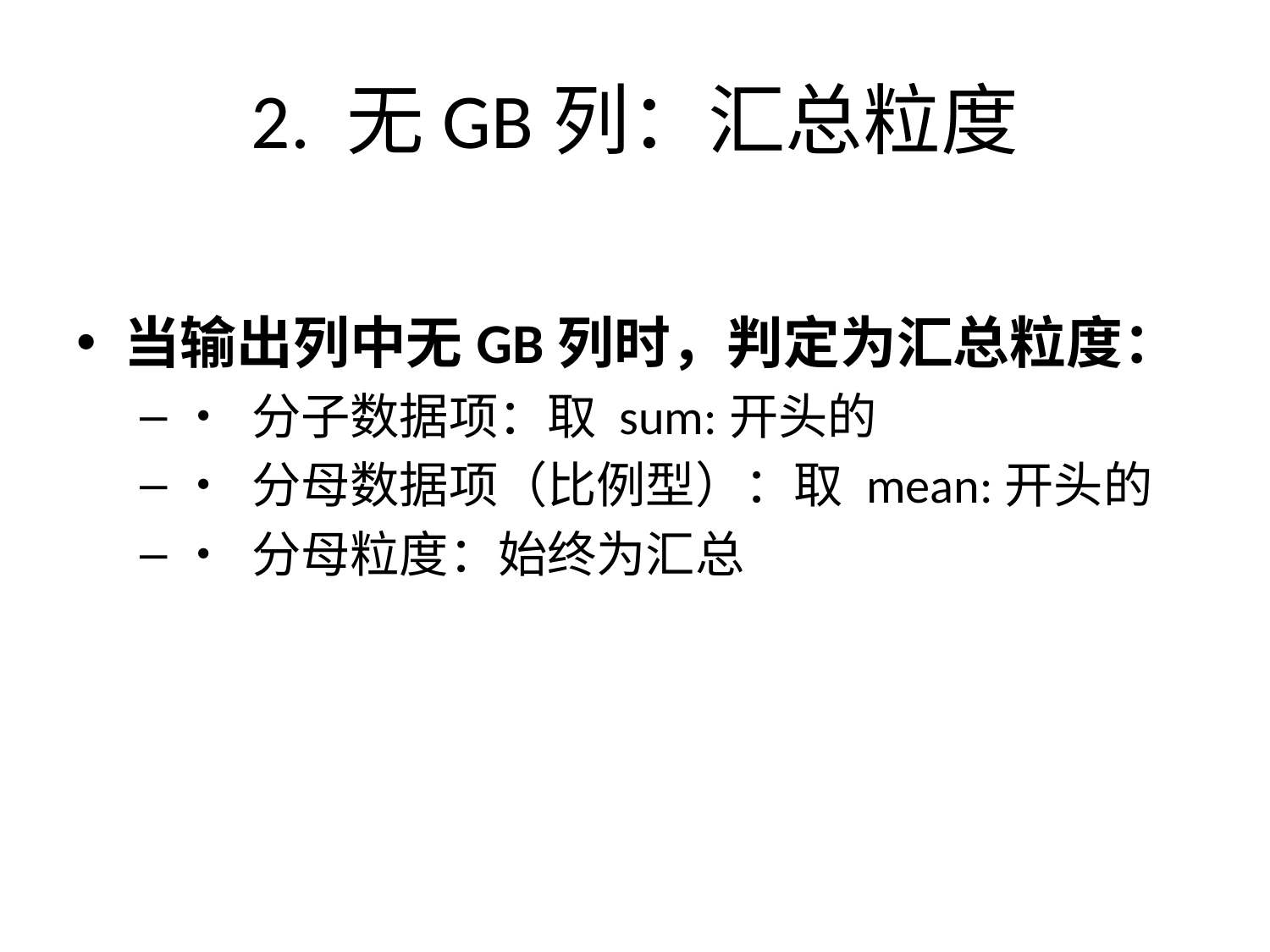

# 2. 无GB列：汇总粒度

当输出列中无GB列时，判定为汇总粒度：
• 分子数据项：取 sum:开头的
• 分母数据项（比例型）：取 mean:开头的
• 分母粒度：始终为汇总